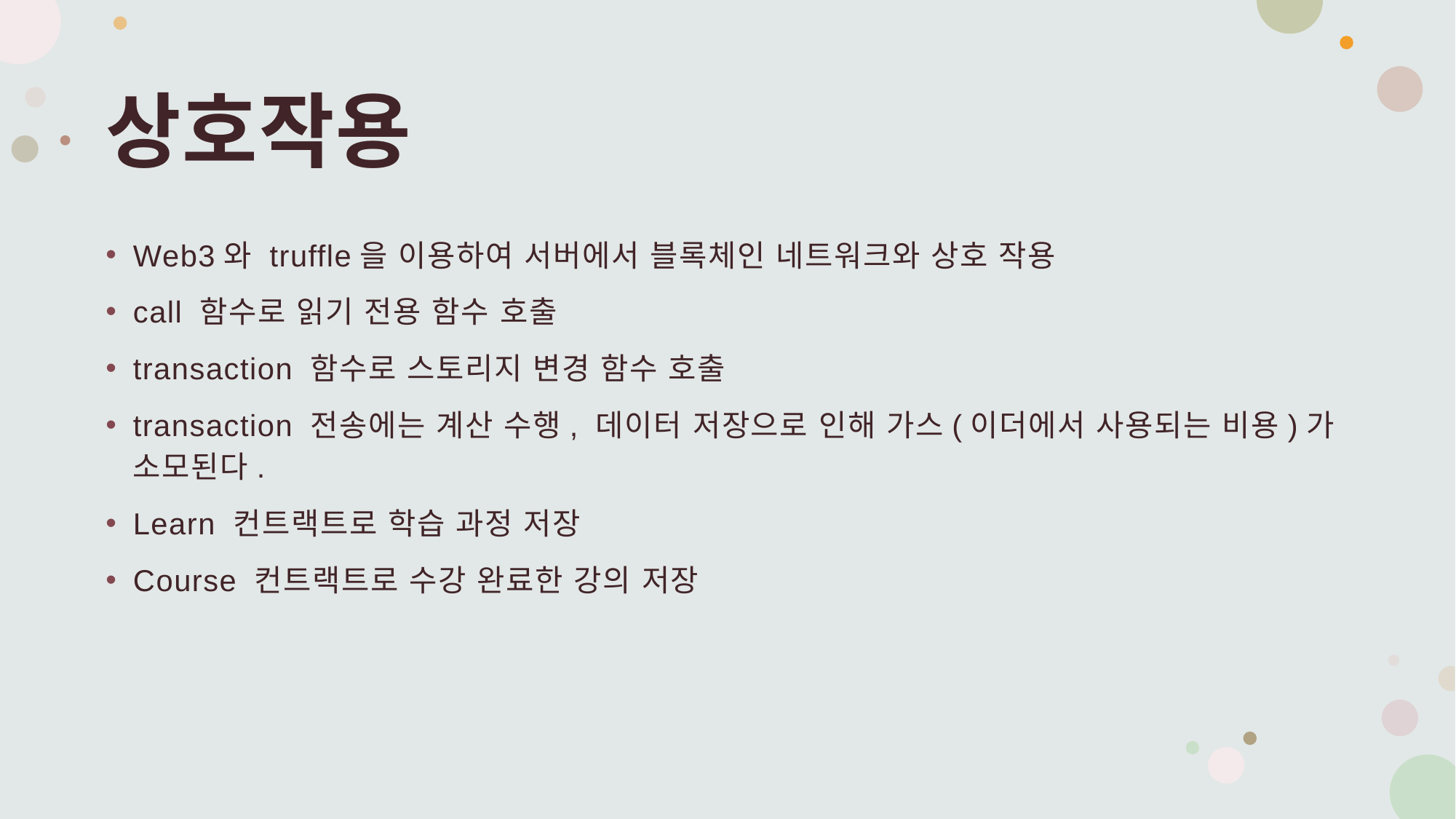

# 상호작용
Web3와 truffle을 이용하여 서버에서 블록체인 네트워크와 상호 작용
call 함수로 읽기 전용 함수 호출
transaction 함수로 스토리지 변경 함수 호출
transaction 전송에는 계산 수행, 데이터 저장으로 인해 가스(이더에서 사용되는 비용)가 소모된다.
Learn 컨트랙트로 학습 과정 저장
Course 컨트랙트로 수강 완료한 강의 저장